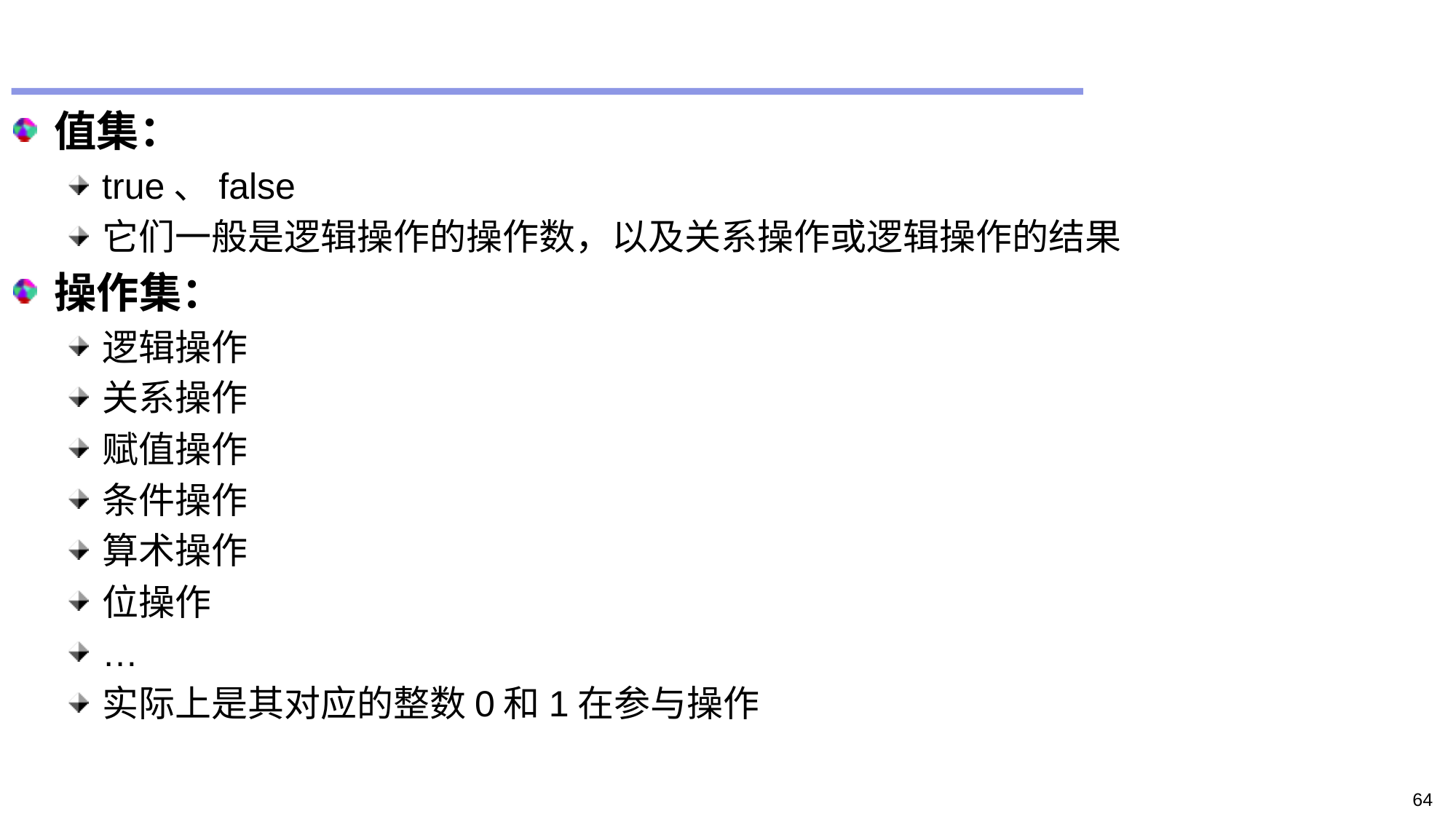

#
值集：
true、false
它们一般是逻辑操作的操作数，以及关系操作或逻辑操作的结果
操作集：
逻辑操作
关系操作
赋值操作
条件操作
算术操作
位操作
…
实际上是其对应的整数0和1在参与操作
64